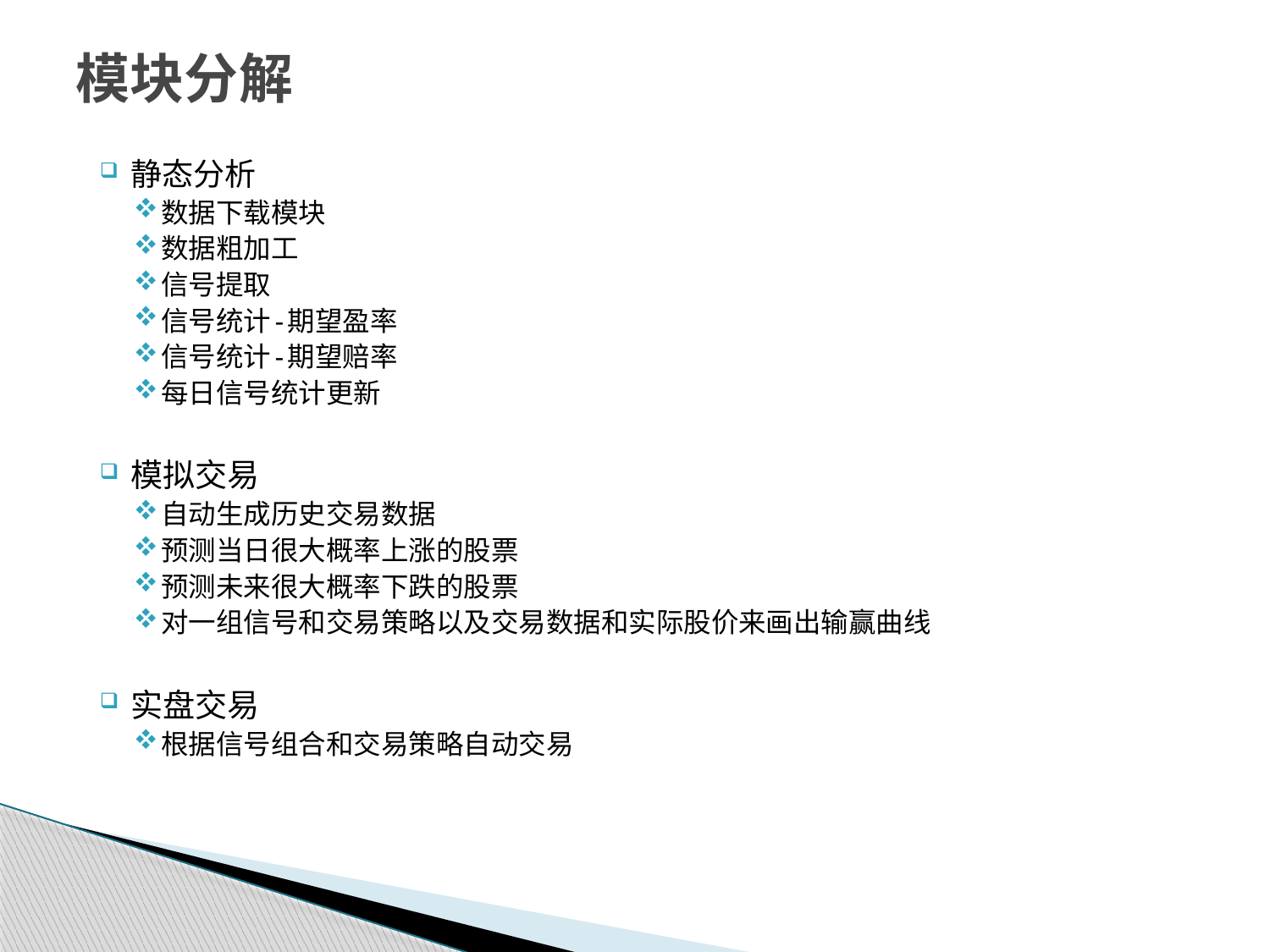

# 模块分解
静态分析
数据下载模块
数据粗加工
信号提取
信号统计-期望盈率
信号统计-期望赔率
每日信号统计更新

模拟交易
自动生成历史交易数据
预测当日很大概率上涨的股票
预测未来很大概率下跌的股票
对一组信号和交易策略以及交易数据和实际股价来画出输赢曲线

实盘交易
根据信号组合和交易策略自动交易